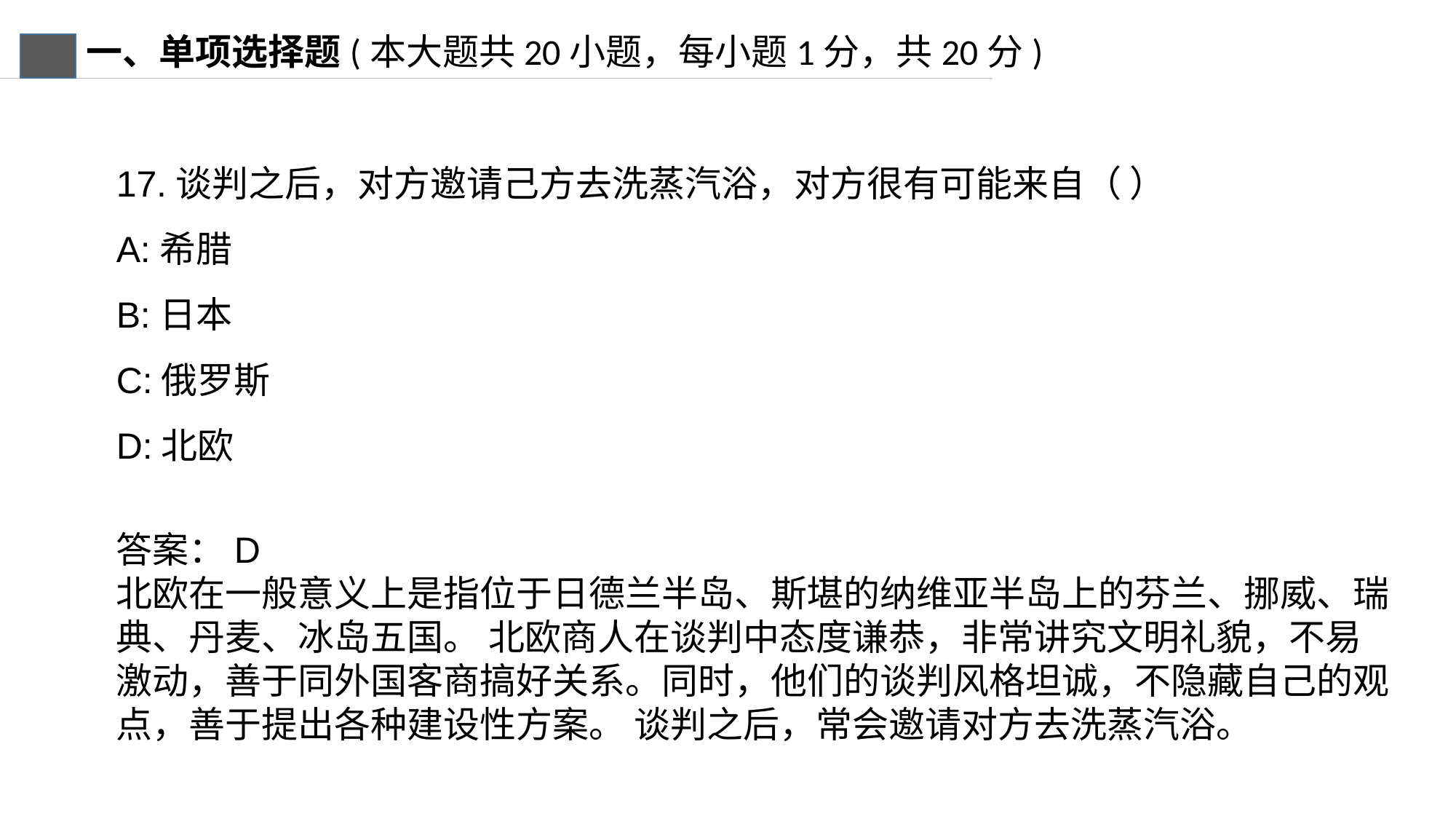

一、单项选择题(本大题共20小题，每小题1分，共20分)

17.谈判之后，对方邀请己方去洗蒸汽浴，对方很有可能来自（ ）
A:希腊
B:日本
C:俄罗斯
D:北欧
答案：D
北欧在一般意义上是指位于日德兰半岛、斯堪的纳维亚半岛上的芬兰、挪威、瑞典、丹麦、冰岛五国。 北欧商人在谈判中态度谦恭，非常讲究文明礼貌，不易激动，善于同外国客商搞好关系。同时，他们的谈判风格坦诚，不隐藏自己的观点，善于提出各种建设性方案。 谈判之后，常会邀请对方去洗蒸汽浴。